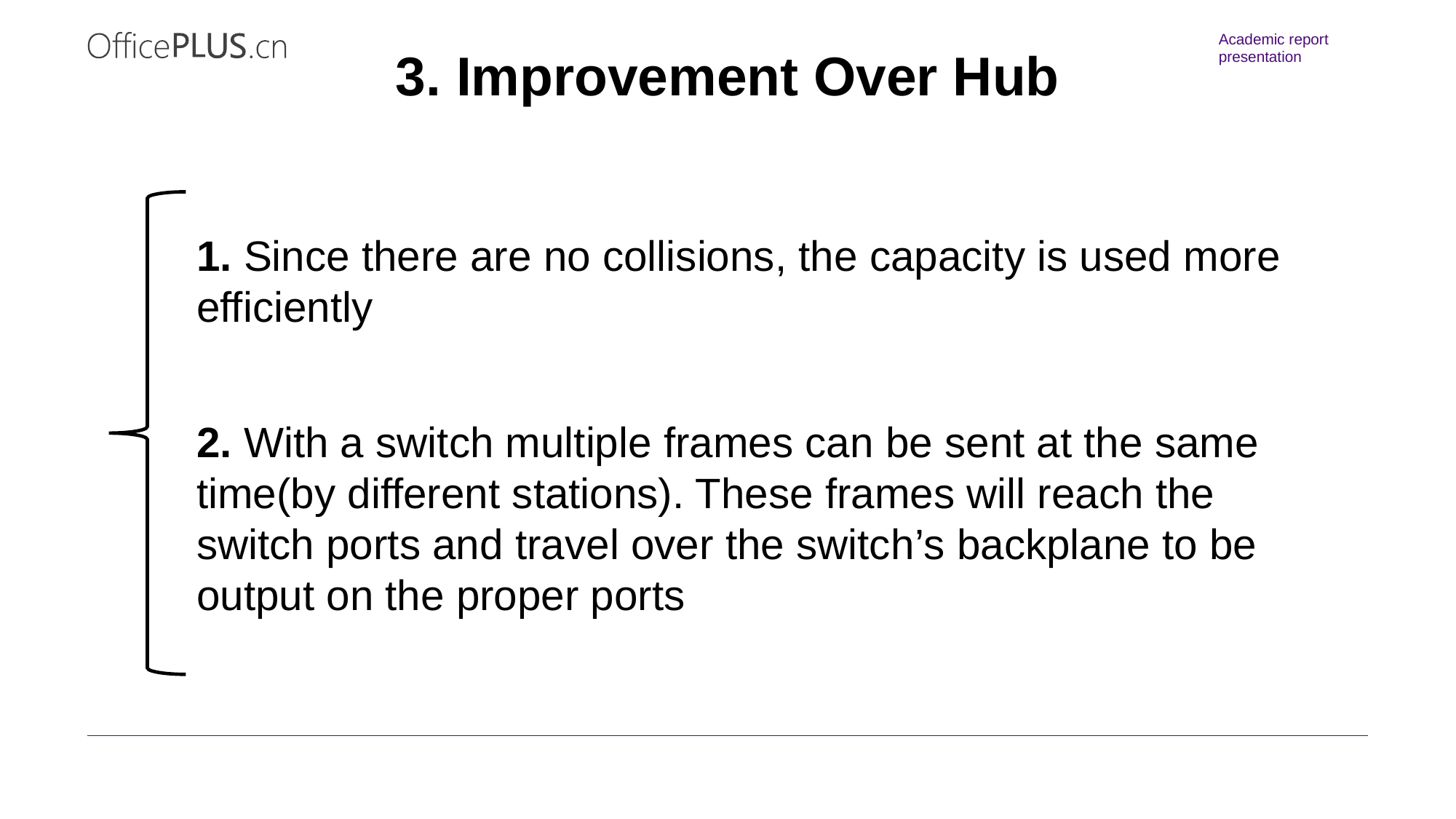

3. Improvement Over Hub

请在此输入具体的内容，T内容应当精炼简洁，便于读者快速把握信息。

1. Since there are no collisions, the capacity is used more efficiently
2. With a switch multiple frames can be sent at the same time(by different stations). These frames will reach the switch ports and travel over the switch’s backplane to be output on the proper ports